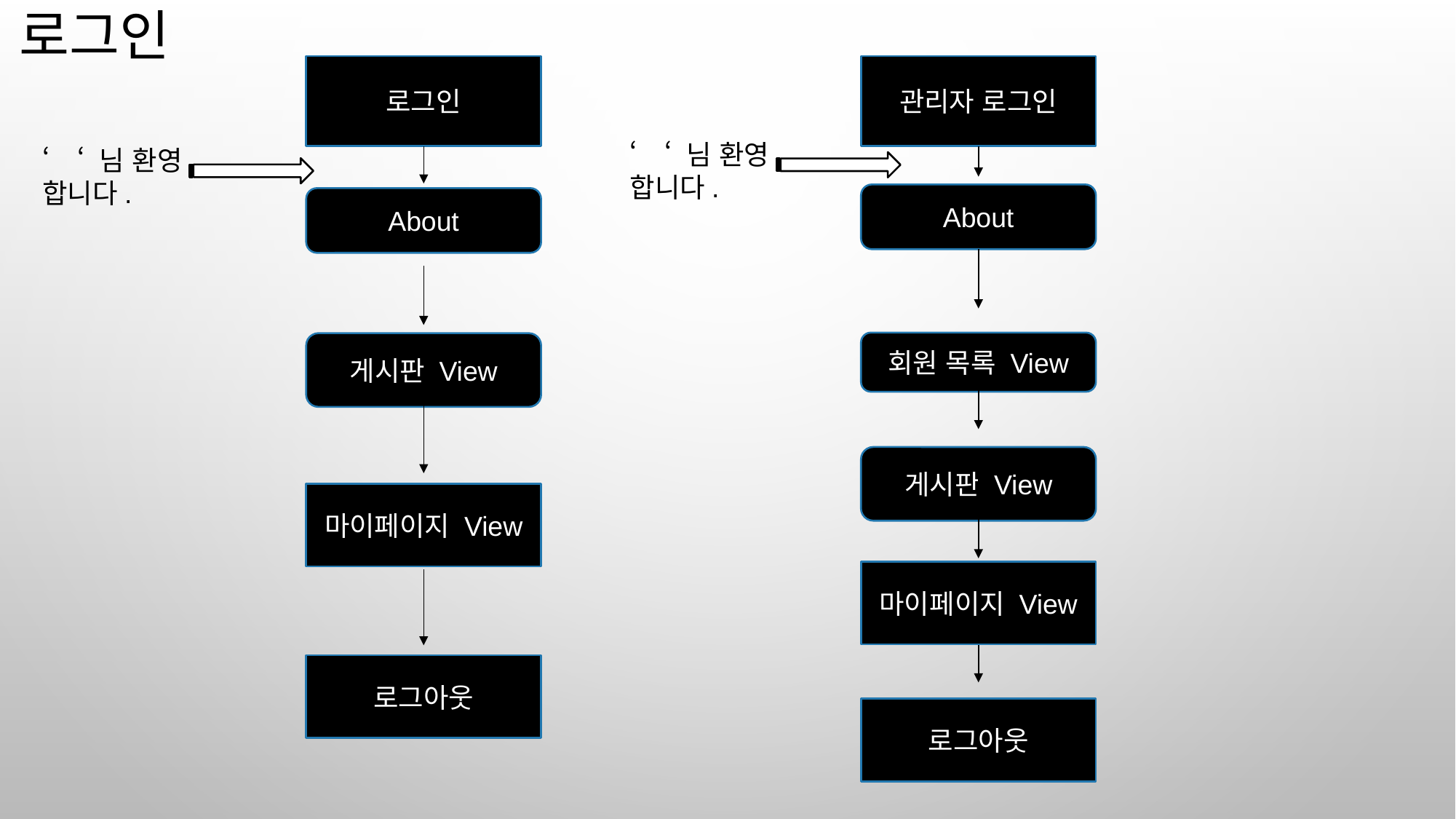

# 로그인
로그인
관리자 로그인
‘ ‘ 님 환영 합니다.
‘ ‘ 님 환영 합니다.

About
About
회원 목록 View
게시판 View
게시판 View
마이페이지 View
마이페이지 View
로그아웃
로그아웃